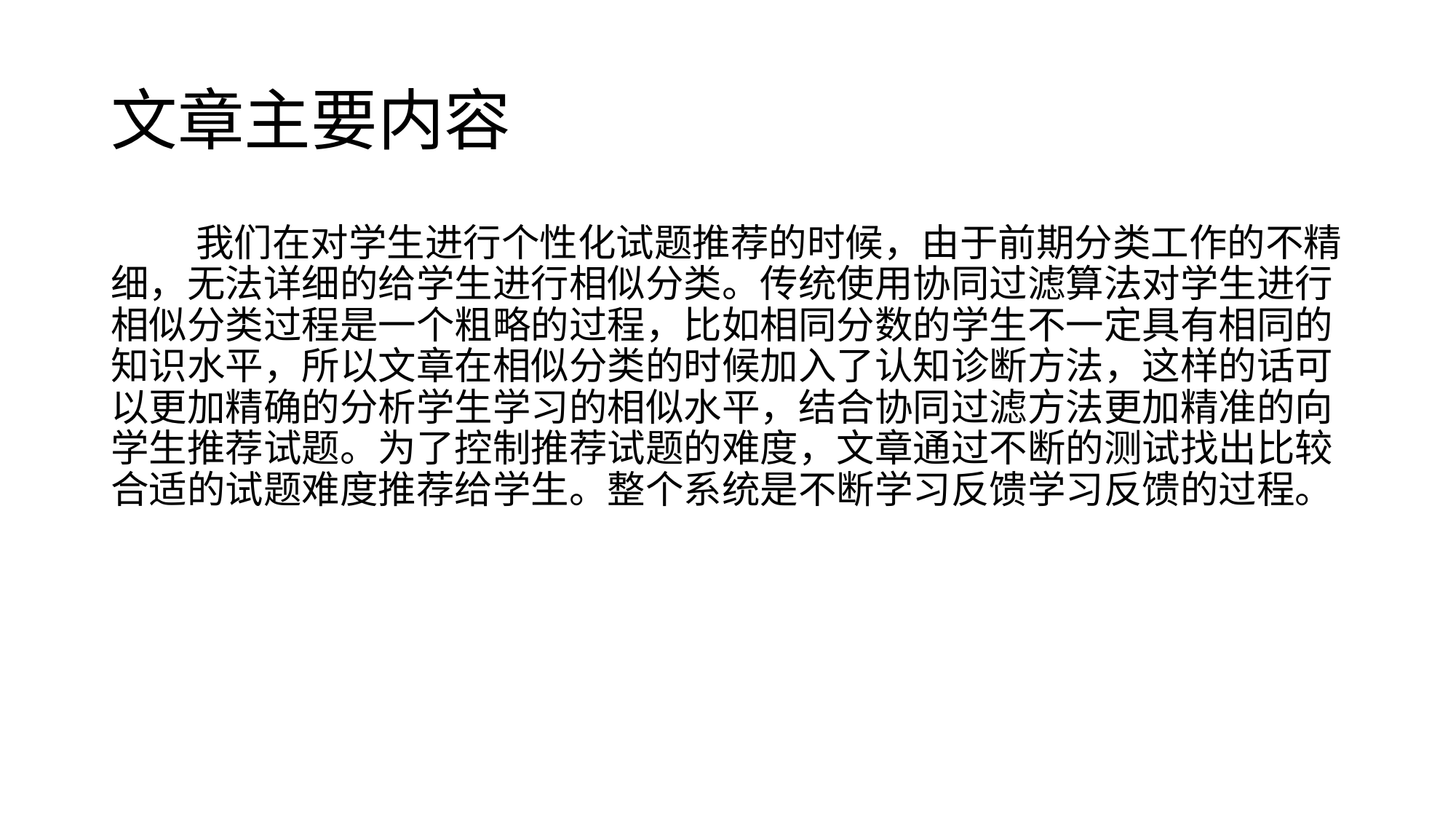

# 文章主要内容
         我们在对学生进行个性化试题推荐的时候，由于前期分类工作的不精细，无法详细的给学生进行相似分类。传统使用协同过滤算法对学生进行相似分类过程是一个粗略的过程，比如相同分数的学生不一定具有相同的知识水平，所以文章在相似分类的时候加入了认知诊断方法，这样的话可以更加精确的分析学生学习的相似水平，结合协同过滤方法更加精准的向学生推荐试题。为了控制推荐试题的难度，文章通过不断的测试找出比较合适的试题难度推荐给学生。整个系统是不断学习反馈学习反馈的过程。